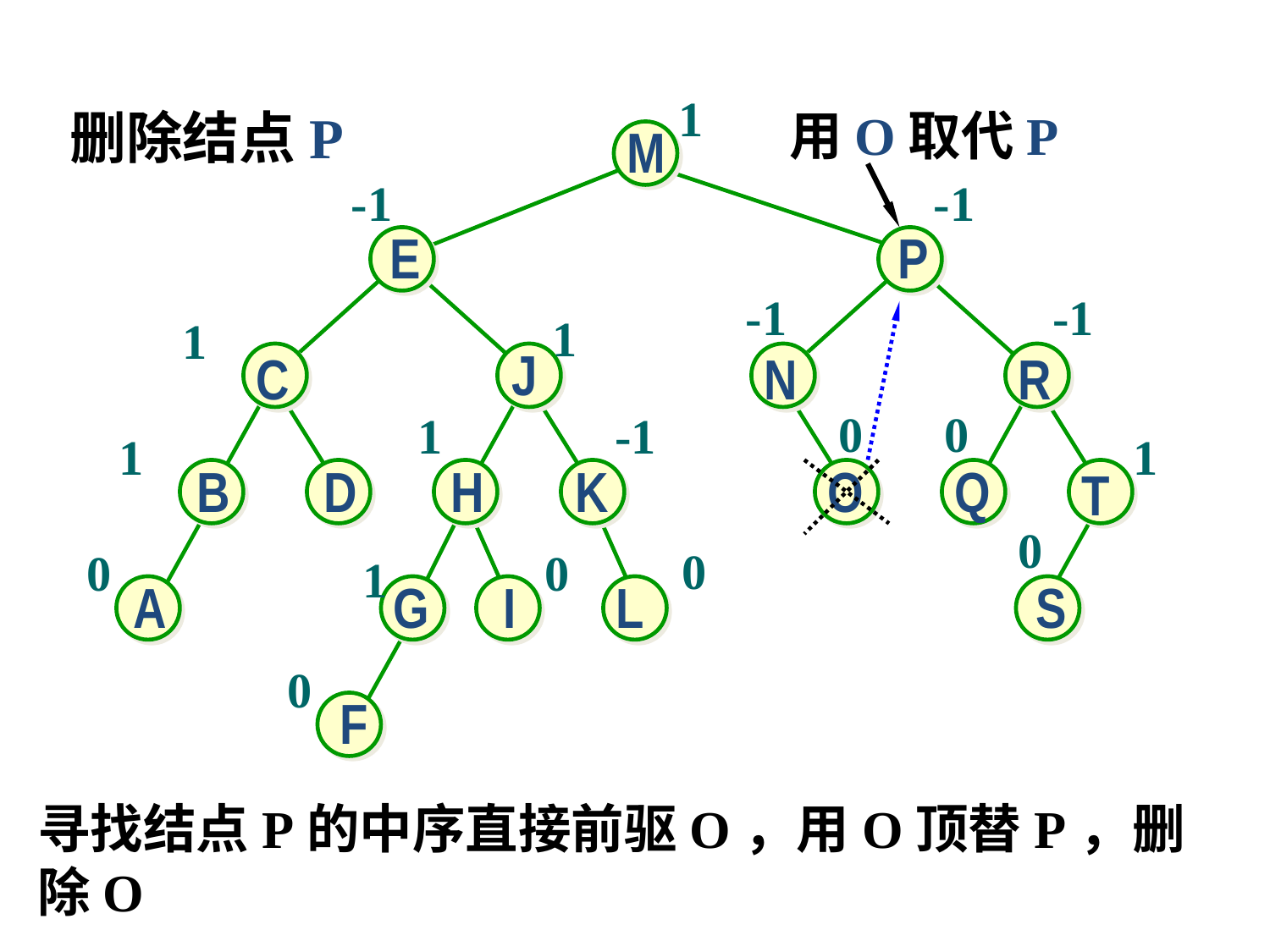

1
用O取代P
M

-1
-1
E
P

-1

-1
1

1
J
C
N
R

0
0

1
-1
1
1
B
D
H
K
O
Q
T

0
0
0
0
1
A
G
I
L
S

0
F

删除结点P
寻找结点P的中序直接前驱O，用O顶替P，删除O